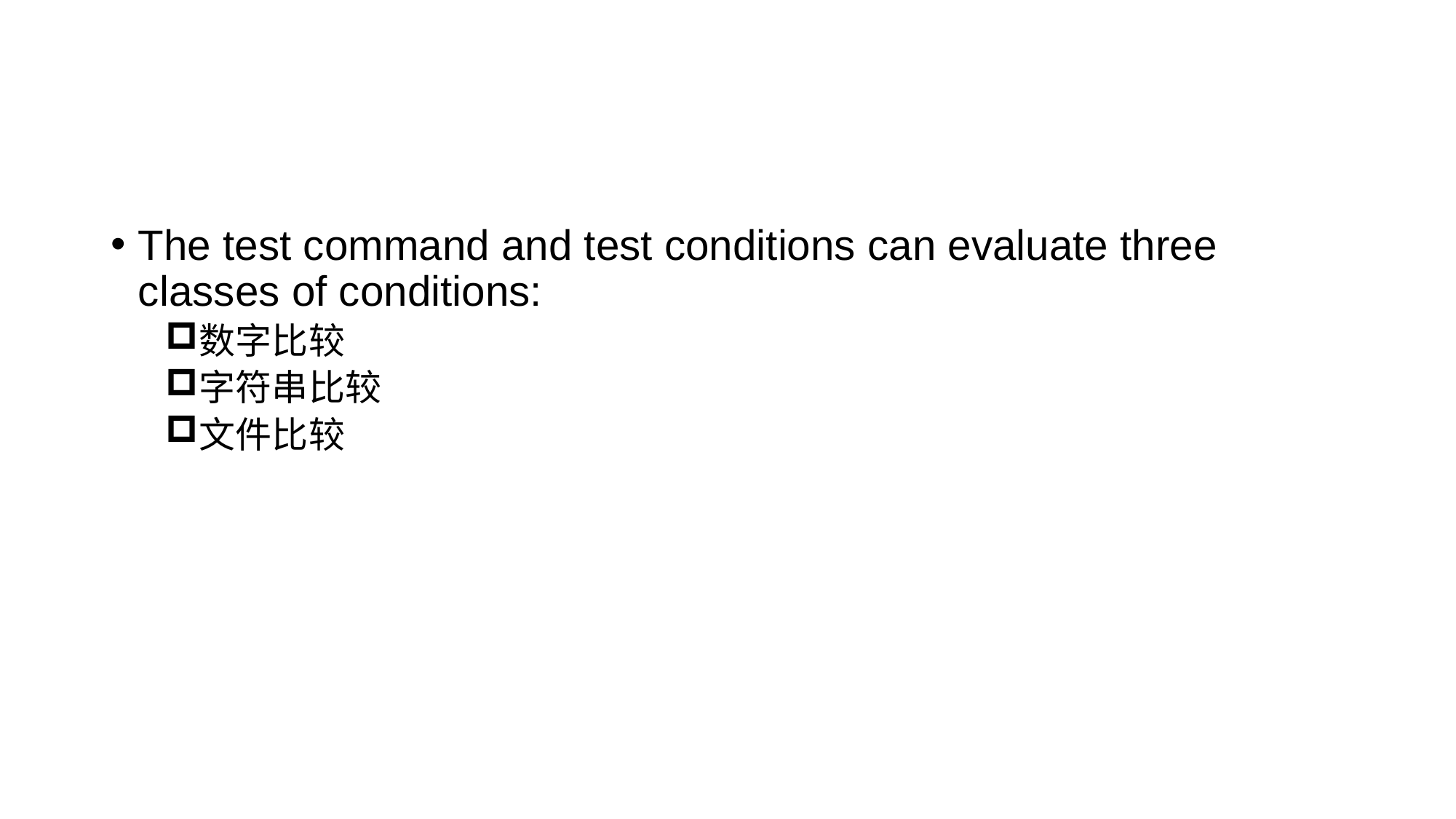

#
The test command and test conditions can evaluate three classes of conditions:
数字比较
字符串比较
文件比较